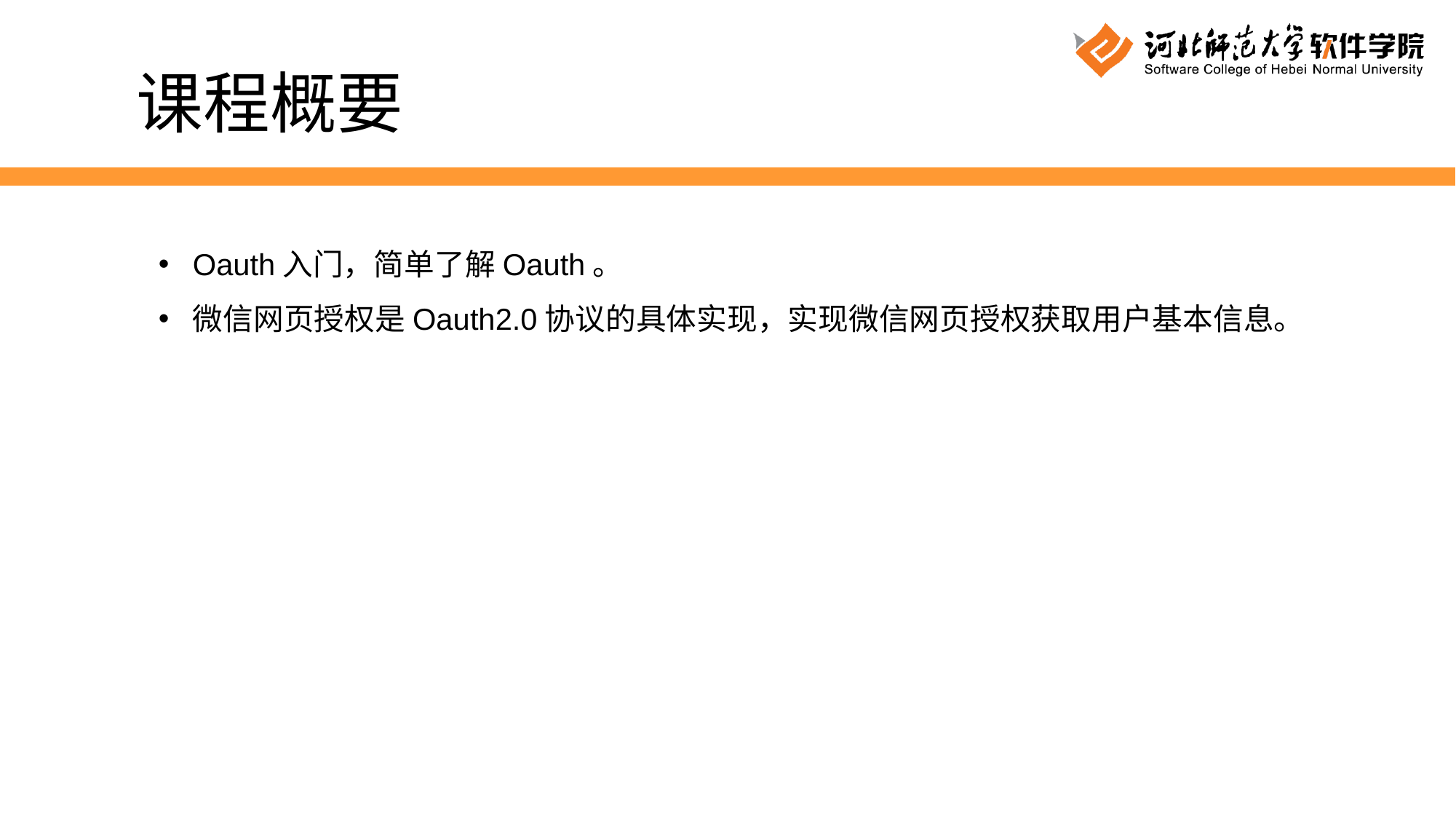

课程概要
Oauth入门，简单了解Oauth。
微信网页授权是Oauth2.0协议的具体实现，实现微信网页授权获取用户基本信息。